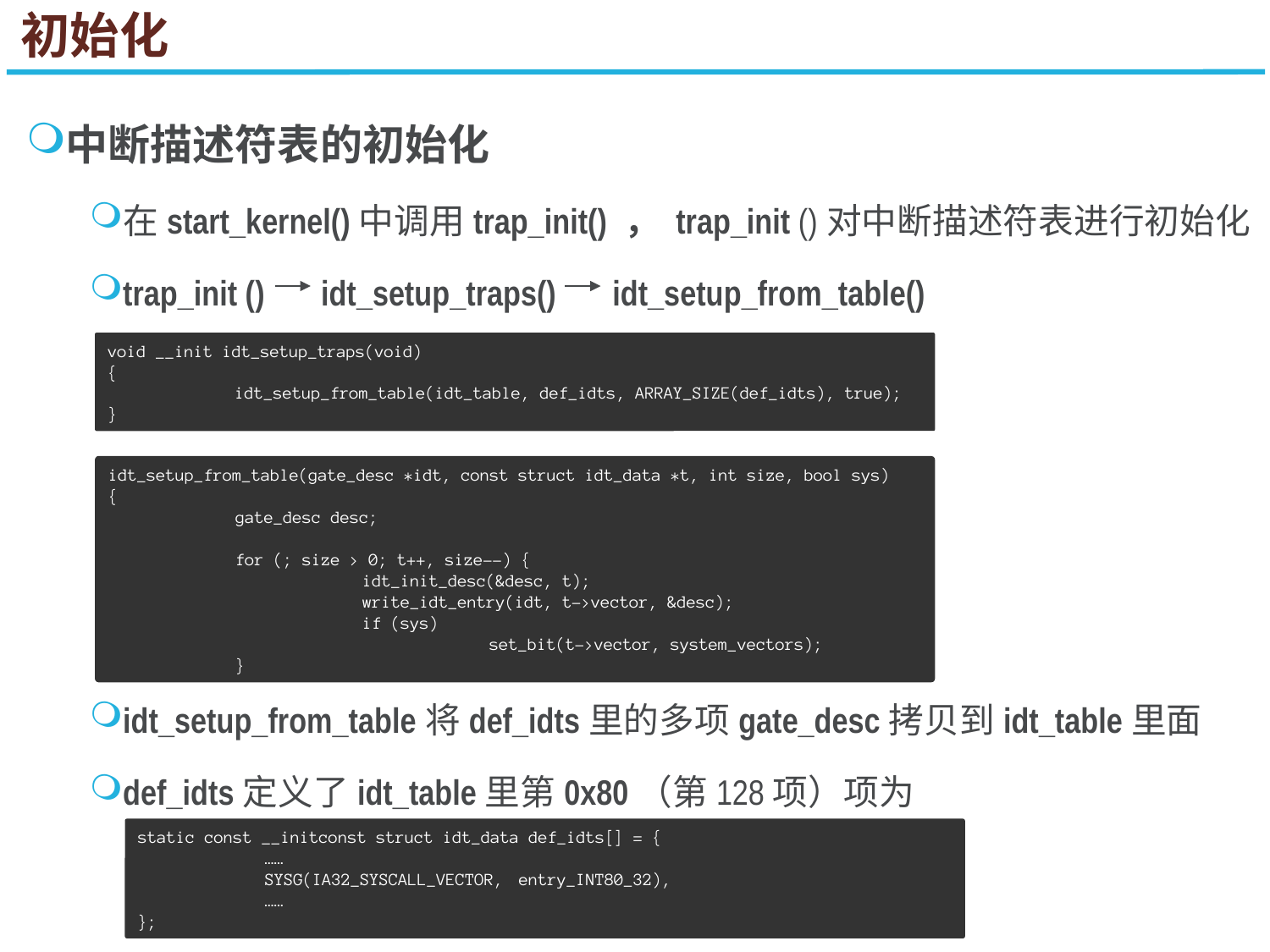

初始化
中断描述符表的初始化
在start_kernel()中调用trap_init() ， trap_init ()对中断描述符表进行初始化
trap_init ()       idt_setup_traps()       idt_setup_from_table()

idt_setup_from_table将def_idts里的多项gate_desc拷贝到idt_table里面
def_idts定义了idt_table里第0x80（第128项）项为
void __init idt_setup_traps(void)
{
	idt_setup_from_table(idt_table, def_idts, ARRAY_SIZE(def_idts), true);
}
idt_setup_from_table(gate_desc *idt, const struct idt_data *t, int size, bool sys)
{
	gate_desc desc;

	for (; size > 0; t++, size--) {
		idt_init_desc(&desc, t);
		write_idt_entry(idt, t->vector, &desc);
		if (sys)
			set_bit(t->vector, system_vectors);
	}
static const __initconst struct idt_data def_idts[] = {
	……
	SYSG(IA32_SYSCALL_VECTOR,	entry_INT80_32),
	……
};